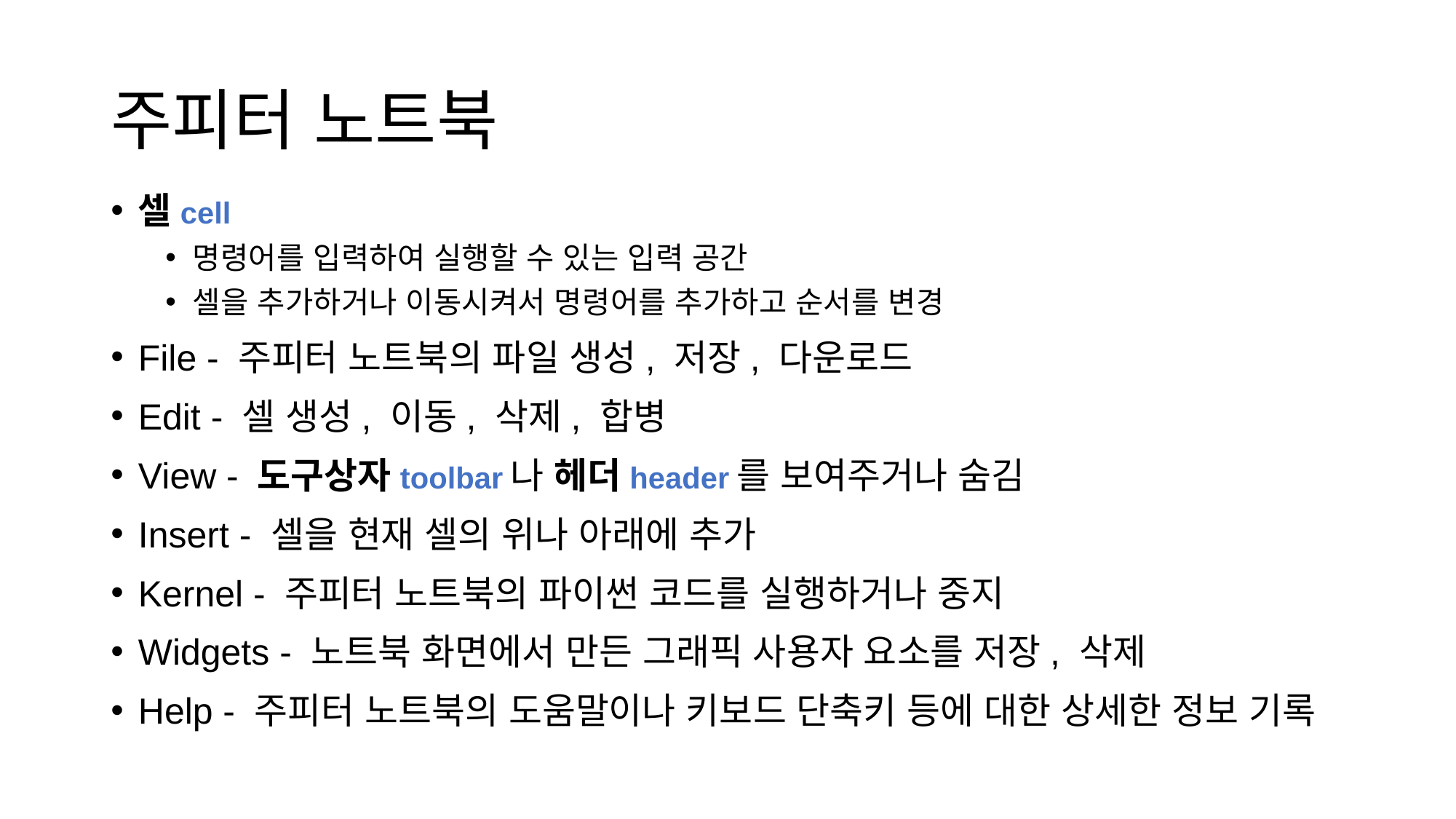

# 주피터 노트북
셀cell
명령어를 입력하여 실행할 수 있는 입력 공간
셀을 추가하거나 이동시켜서 명령어를 추가하고 순서를 변경
File - 주피터 노트북의 파일 생성, 저장, 다운로드
Edit - 셀 생성, 이동, 삭제, 합병
View - 도구상자toolbar나 헤더header를 보여주거나 숨김
Insert - 셀을 현재 셀의 위나 아래에 추가
Kernel - 주피터 노트북의 파이썬 코드를 실행하거나 중지
Widgets - 노트북 화면에서 만든 그래픽 사용자 요소를 저장, 삭제
Help - 주피터 노트북의 도움말이나 키보드 단축키 등에 대한 상세한 정보 기록